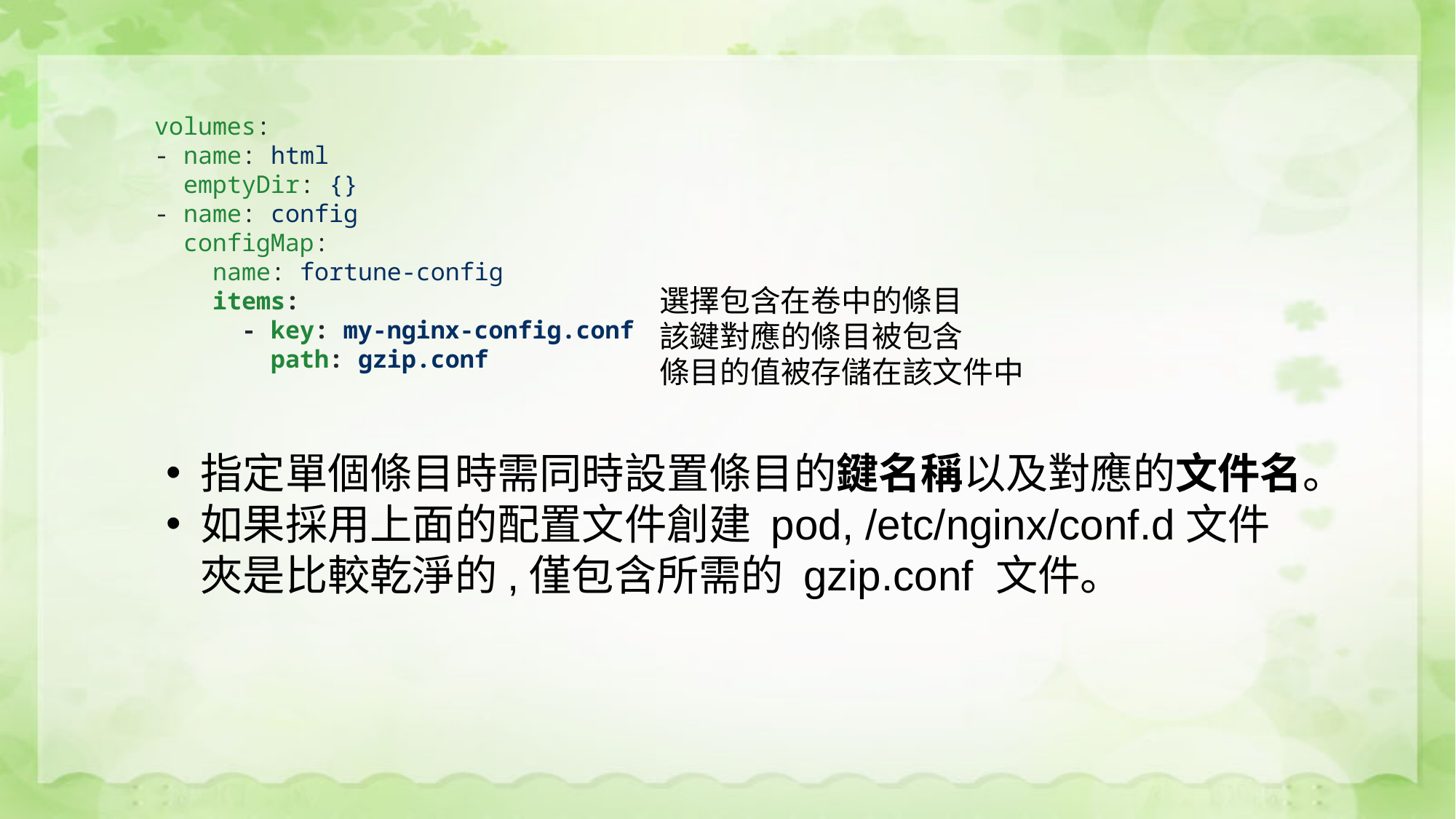

volumes:
  - name: html
    emptyDir: {}
  - name: config
    configMap:
      name: fortune-config
      items:
        - key: my-nginx-config.conf
          path: gzip.conf
選擇包含在卷中的條目
該鍵對應的條目被包含
條目的值被存儲在該文件中
指定單個條目時需同時設置條目的鍵名稱以及對應的文件名。
如果採用上面的配置文件創建 pod, /etc/nginx/conf.d文件夾是比較乾淨的,僅包含所需的 gzip.conf 文件。